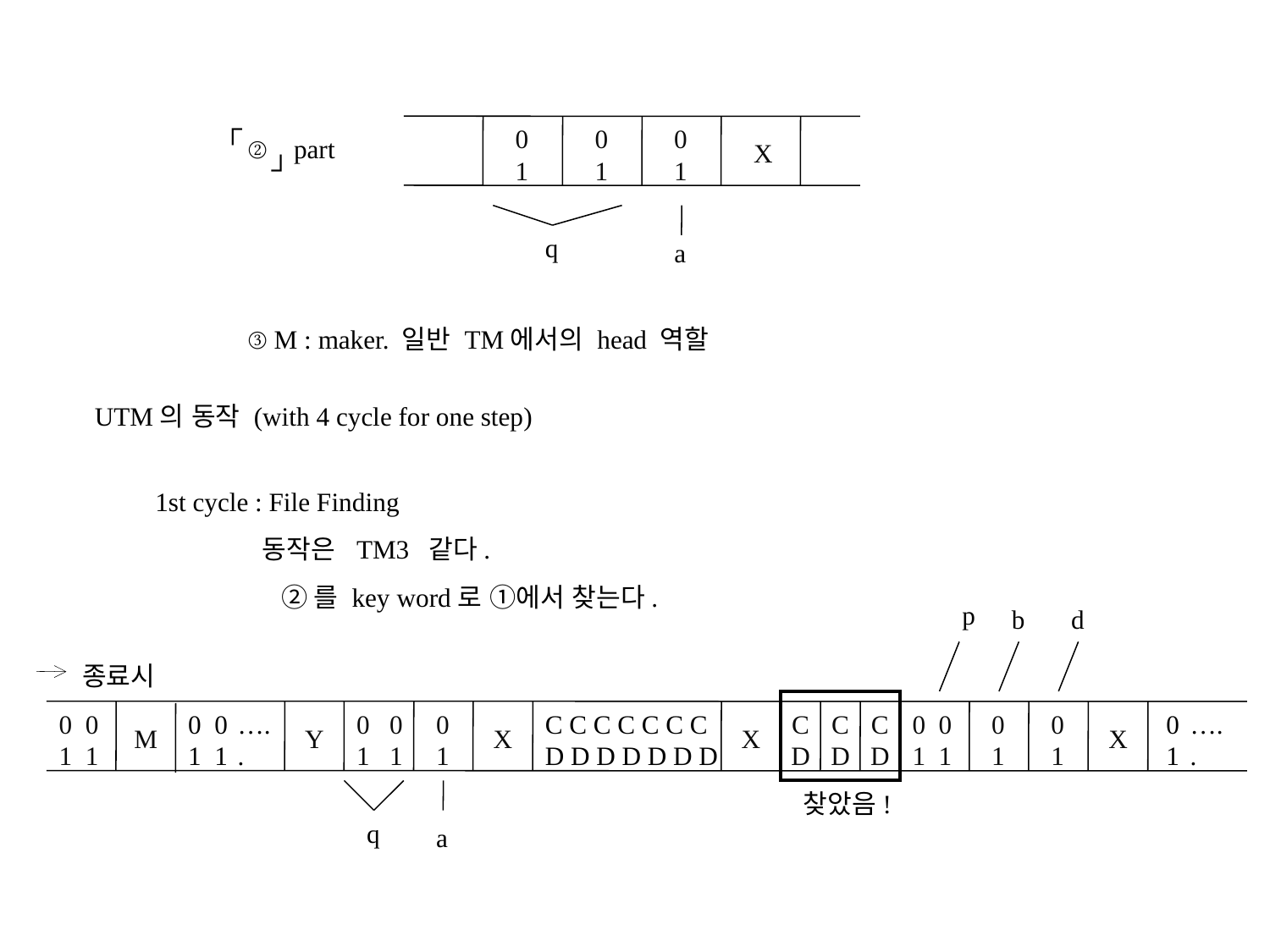

┌
0
1
0
1
0
1
②    part

③ M : maker. 일반 TM에서의 head 역할
X
┘
q
a
UTM의 동작 (with 4 cycle for one step)
1st cycle : File Finding
                 동작은  TM3  같다.
                 ②를 key word로 ①에서 찾는다.
p
b
d
종료시

0  0
1  1
0  0
1  1
…..
0   0
1   1
0
1
C C C C C C C
D D D D D D D
C
D
C
D
C
D
0  0
1  1
0
1
0
1
0
1
…..
M
Y
X
X
X
찾았음!
q
a